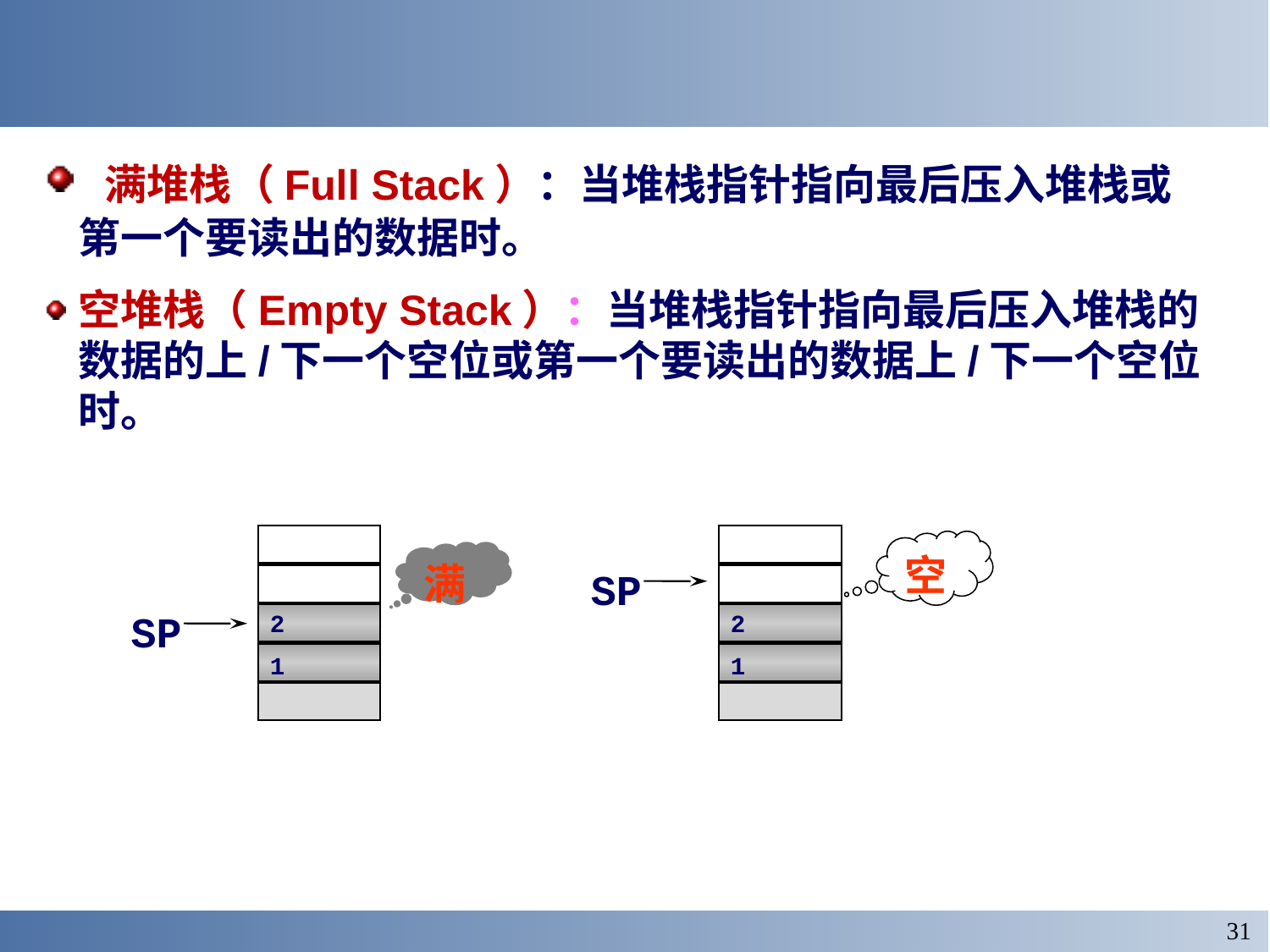

满堆栈（Full Stack）：当堆栈指针指向最后压入堆栈或第一个要读出的数据时。
空堆栈（Empty Stack）：当堆栈指针指向最后压入堆栈的数据的上/下一个空位或第一个要读出的数据上/下一个空位时。

满

SP

2

1

空
SP

2

1